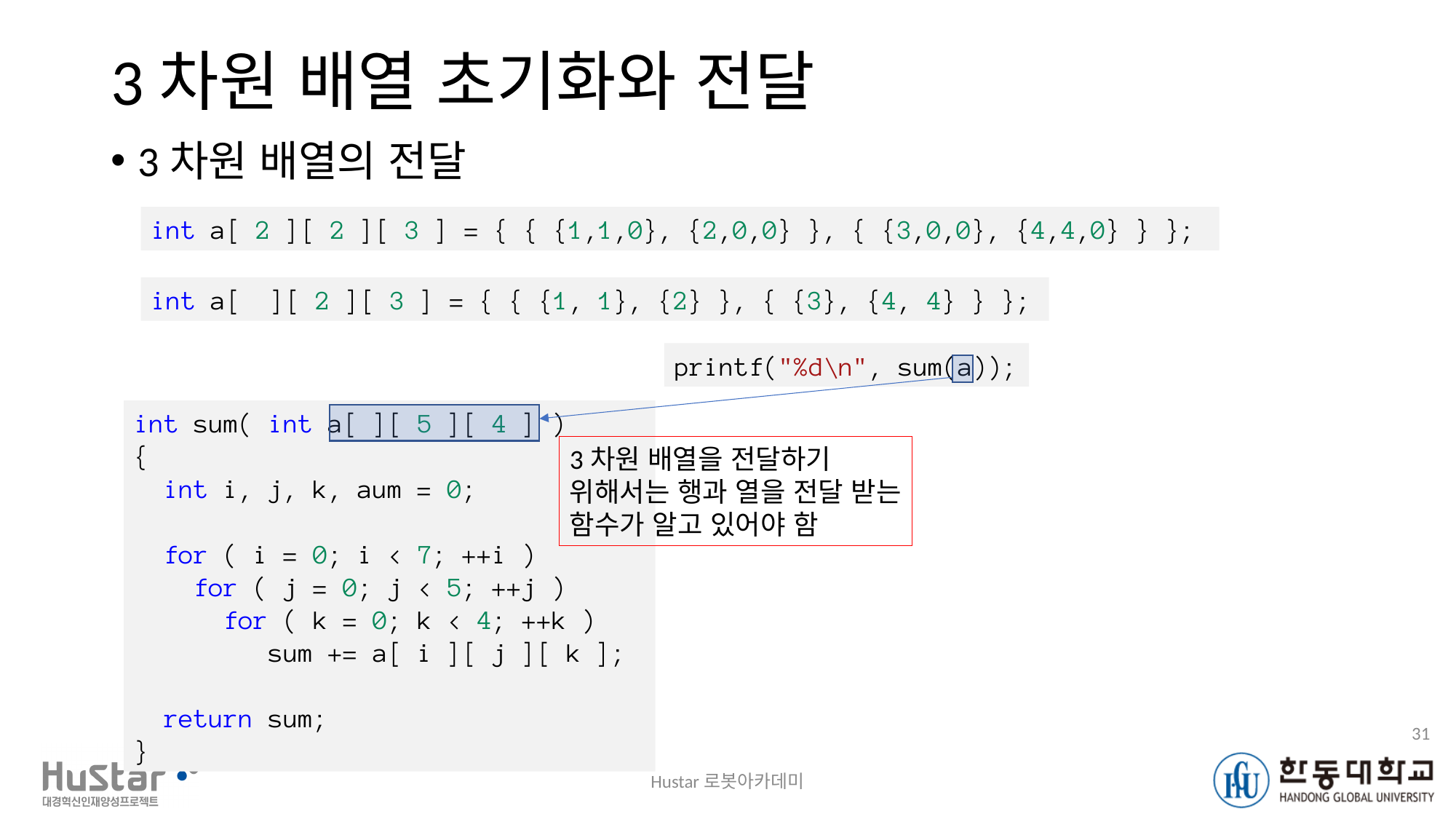

# 3차원 배열 초기화와 전달
3차원 배열의 전달
int a[ 2 ][ 2 ][ 3 ] = { { {1,1,0}, {2,0,0} }, { {3,0,0}, {4,4,0} } };
int a[  ][ 2 ][ 3 ] = { { {1, 1}, {2} }, { {3}, {4, 4} } };
printf("%d\n", sum(a));

int sum( int a[ ][ 5 ][ 4 ] )
{
  int i, j, k, aum = 0;
  for ( i = 0; i < 7; ++i )
    for ( j = 0; j < 5; ++j )
      for ( k = 0; k < 4; ++k )
         sum += a[ i ][ j ][ k ];
  return sum;
}

3차원 배열을 전달하기 위해서는 행과 열을 전달 받는 함수가 알고 있어야 함
31
Hustar로봇아카데미